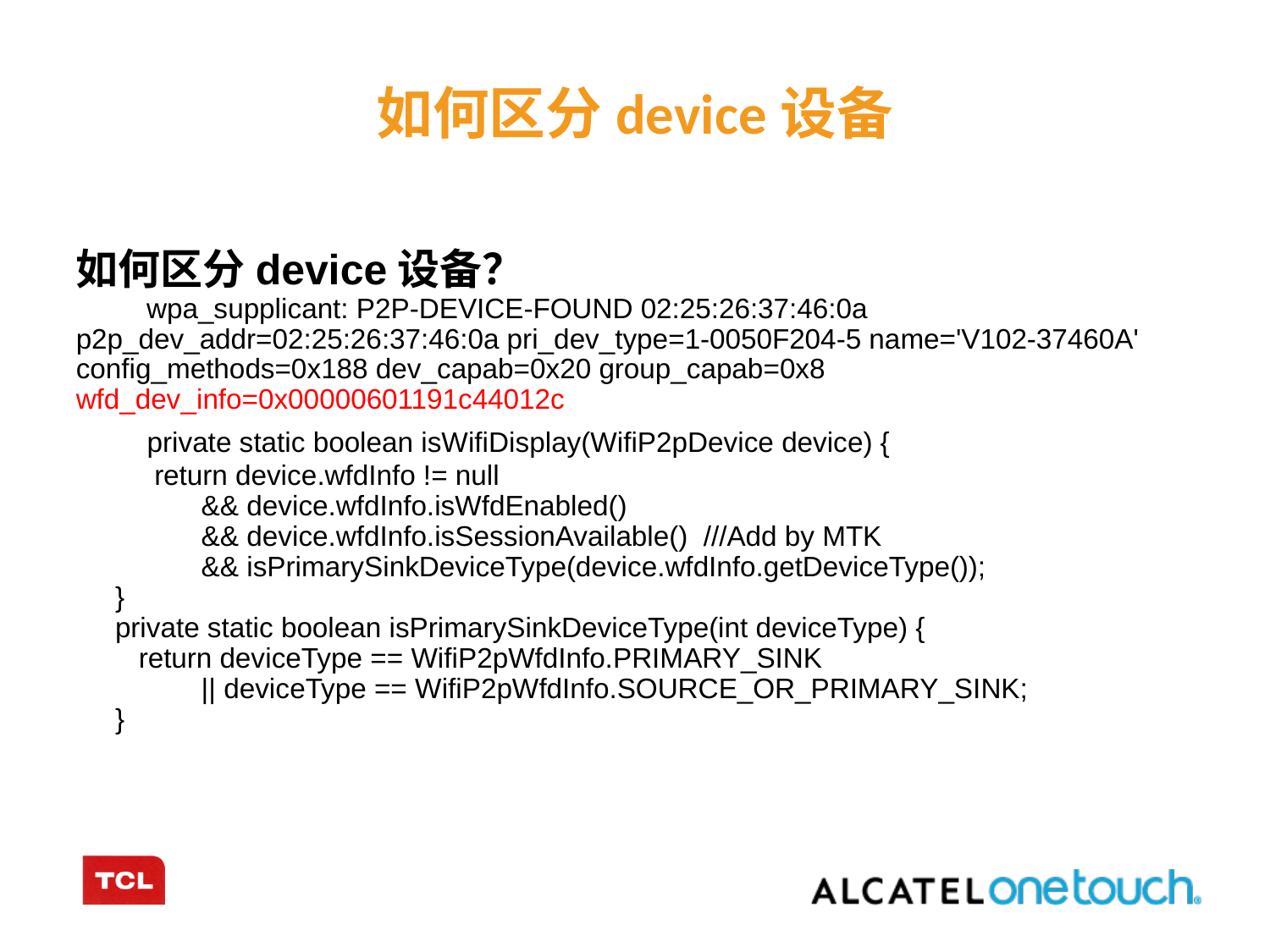

如何区分device设备
如何区分device设备？
         wpa_supplicant: P2P-DEVICE-FOUND 02:25:26:37:46:0a p2p_dev_addr=02:25:26:37:46:0a pri_dev_type=1-0050F204-5 name='V102-37460A' config_methods=0x188 dev_capab=0x20 group_capab=0x8 wfd_dev_info=0x00000601191c44012c
      private static boolean isWifiDisplay(WifiP2pDevice device) {
          return device.wfdInfo != null
                && device.wfdInfo.isWfdEnabled()
                && device.wfdInfo.isSessionAvailable()  ///Add by MTK
                && isPrimarySinkDeviceType(device.wfdInfo.getDeviceType());
     }
     private static boolean isPrimarySinkDeviceType(int deviceType) {
        return deviceType == WifiP2pWfdInfo.PRIMARY_SINK
                || deviceType == WifiP2pWfdInfo.SOURCE_OR_PRIMARY_SINK;
     }